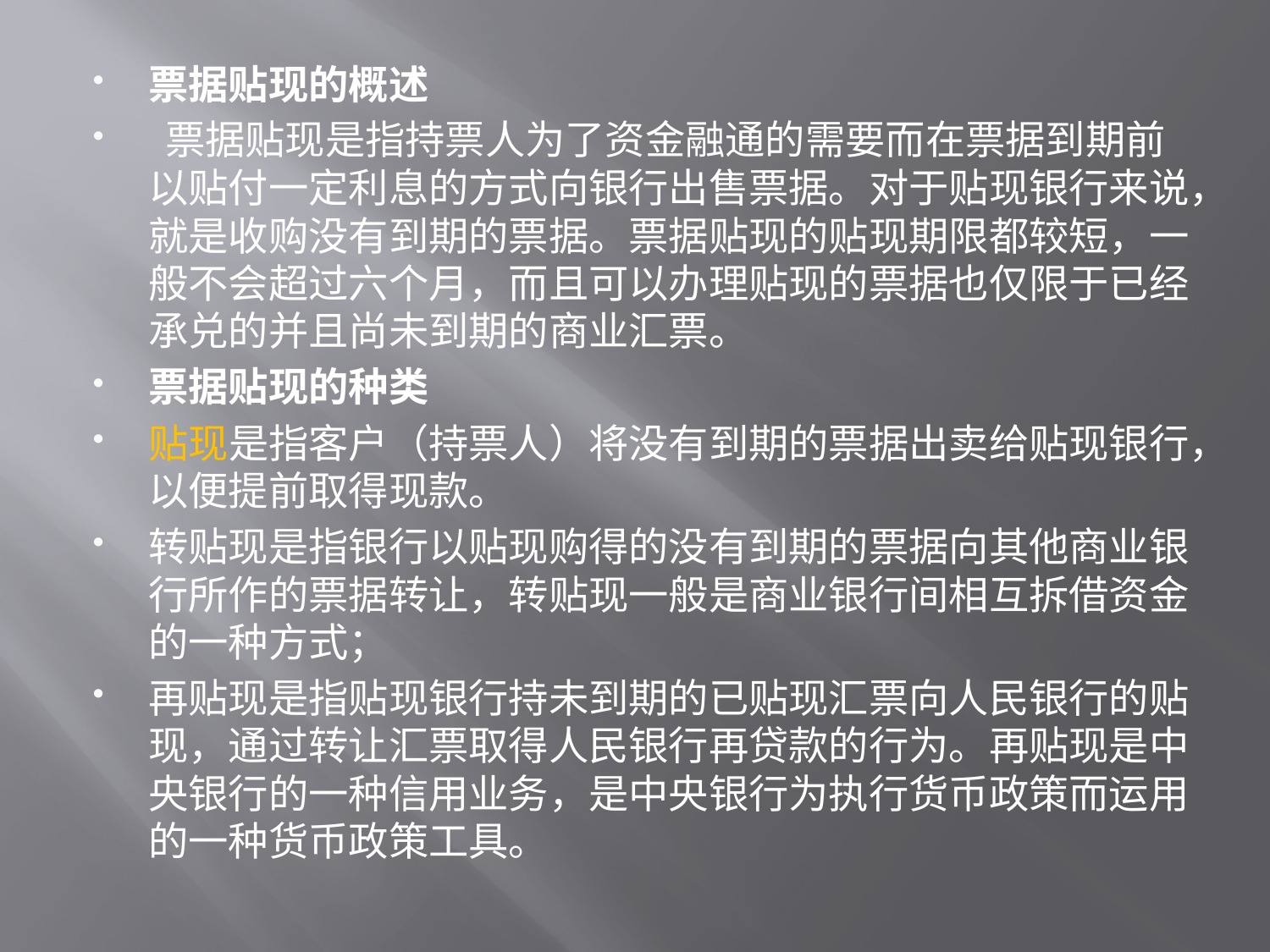

票据贴现的概述
 票据贴现是指持票人为了资金融通的需要而在票据到期前以贴付一定利息的方式向银行出售票据。对于贴现银行来说，就是收购没有到期的票据。票据贴现的贴现期限都较短，一般不会超过六个月，而且可以办理贴现的票据也仅限于已经承兑的并且尚未到期的商业汇票。
票据贴现的种类
贴现是指客户（持票人）将没有到期的票据出卖给贴现银行，以便提前取得现款。
转贴现是指银行以贴现购得的没有到期的票据向其他商业银行所作的票据转让，转贴现一般是商业银行间相互拆借资金的一种方式；
再贴现是指贴现银行持未到期的已贴现汇票向人民银行的贴现，通过转让汇票取得人民银行再贷款的行为。再贴现是中央银行的一种信用业务，是中央银行为执行货币政策而运用的一种货币政策工具。